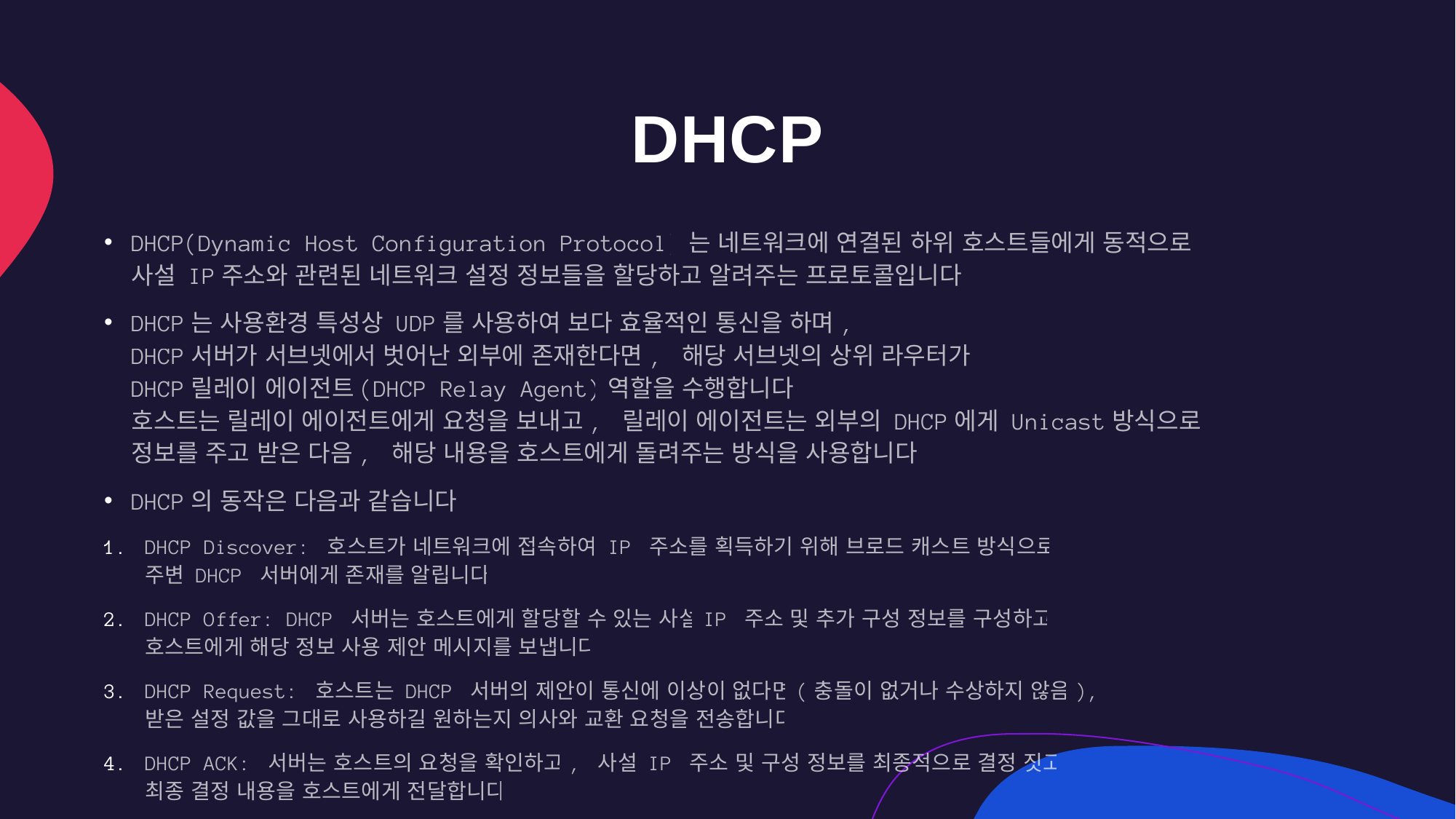

# DHCP
DHCP(Dynamic Host Configuration Protocol)는 네트워크에 연결된 하위 호스트들에게 동적으로
사설 IP주소와 관련된 네트워크 설정 정보들을 할당하고 알려주는 프로토콜입니다
DHCP는 사용환경 특성상 UDP를 사용하여 보다 효율적인 통신을 하며,
DHCP서버가 서브넷에서 벗어난 외부에 존재한다면, 해당 서브넷의 상위 라우터가
DHCP릴레이 에이전트(DHCP Relay Agent)역할을 수행합니다
호스트는 릴레이 에이전트에게 요청을 보내고, 릴레이 에이전트는 외부의 DHCP에게 Unicast방식으로
정보를 주고 받은 다음, 해당 내용을 호스트에게 돌려주는 방식을 사용합니다
DHCP의 동작은 다음과 같습니다
DHCP Discover: 호스트가 네트워크에 접속하여 IP 주소를 획득하기 위해 브로드 캐스트 방식으로
주변 DHCP 서버에게 존재를 알립니다
DHCP Offer: DHCP 서버는 호스트에게 할당할 수 있는 사설IP 주소 및 추가 구성 정보를 구성하고
호스트에게 해당 정보 사용 제안 메시지를 보냅니다
DHCP Request: 호스트는 DHCP 서버의 제안이 통신에 이상이 없다면(충돌이 없거나 수상하지 않음),
받은 설정 값을 그대로 사용하길 원하는지 의사와 교환 요청을 전송합니다
DHCP ACK: 서버는 호스트의 요청을 확인하고, 사설 IP 주소 및 구성 정보를 최종적으로 결정 짓고
최종 결정 내용을 호스트에게 전달합니다